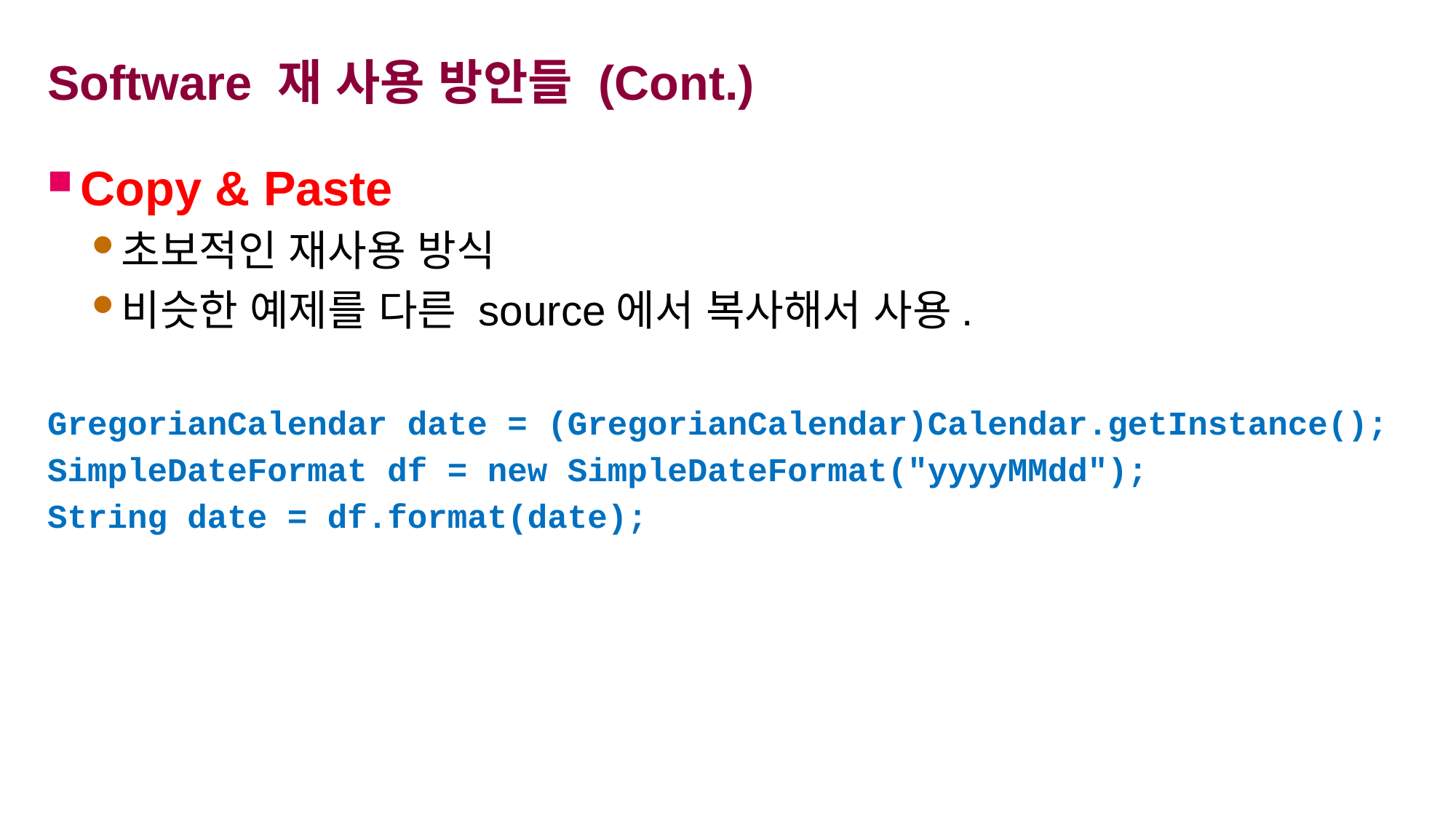

# Software 재 사용 방안들 (Cont.)
Copy & Paste
초보적인 재사용 방식
비슷한 예제를 다른 source에서 복사해서 사용.

GregorianCalendar date = (GregorianCalendar)Calendar.getInstance();
SimpleDateFormat df = new SimpleDateFormat("yyyyMMdd");
String date = df.format(date);